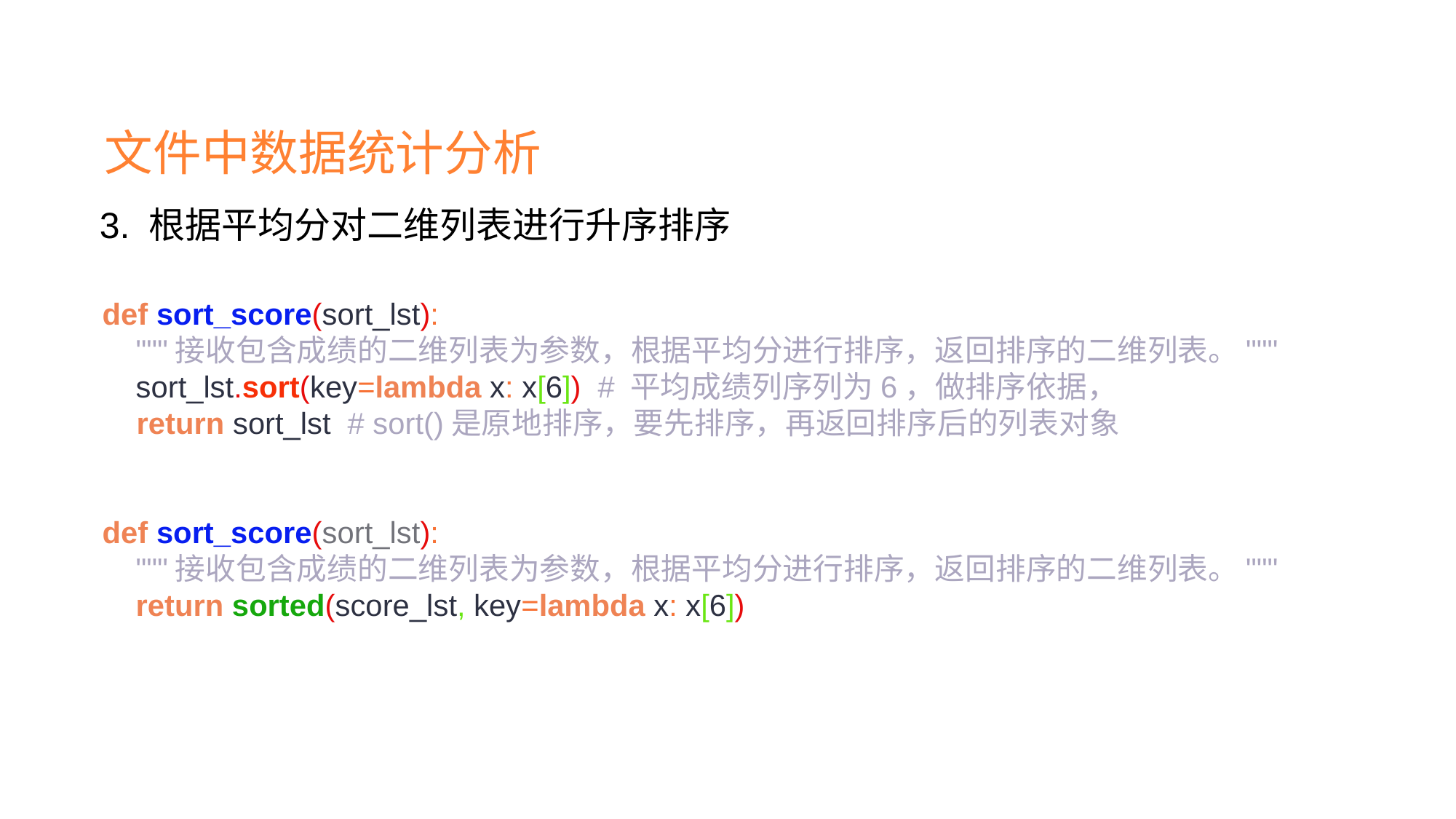

文件中数据统计分析
3. 根据平均分对二维列表进行升序排序
def sort_score(sort_lst):
    """接收包含成绩的二维列表为参数，根据平均分进行排序，返回排序的二维列表。"""
    sort_lst.sort(key=lambda x: x[6])  # 平均成绩列序列为6，做排序依据，
    return sort_lst  # sort()是原地排序，要先排序，再返回排序后的列表对象
def sort_score(sort_lst):
    """接收包含成绩的二维列表为参数，根据平均分进行排序，返回排序的二维列表。"""
    return sorted(score_lst, key=lambda x: x[6])